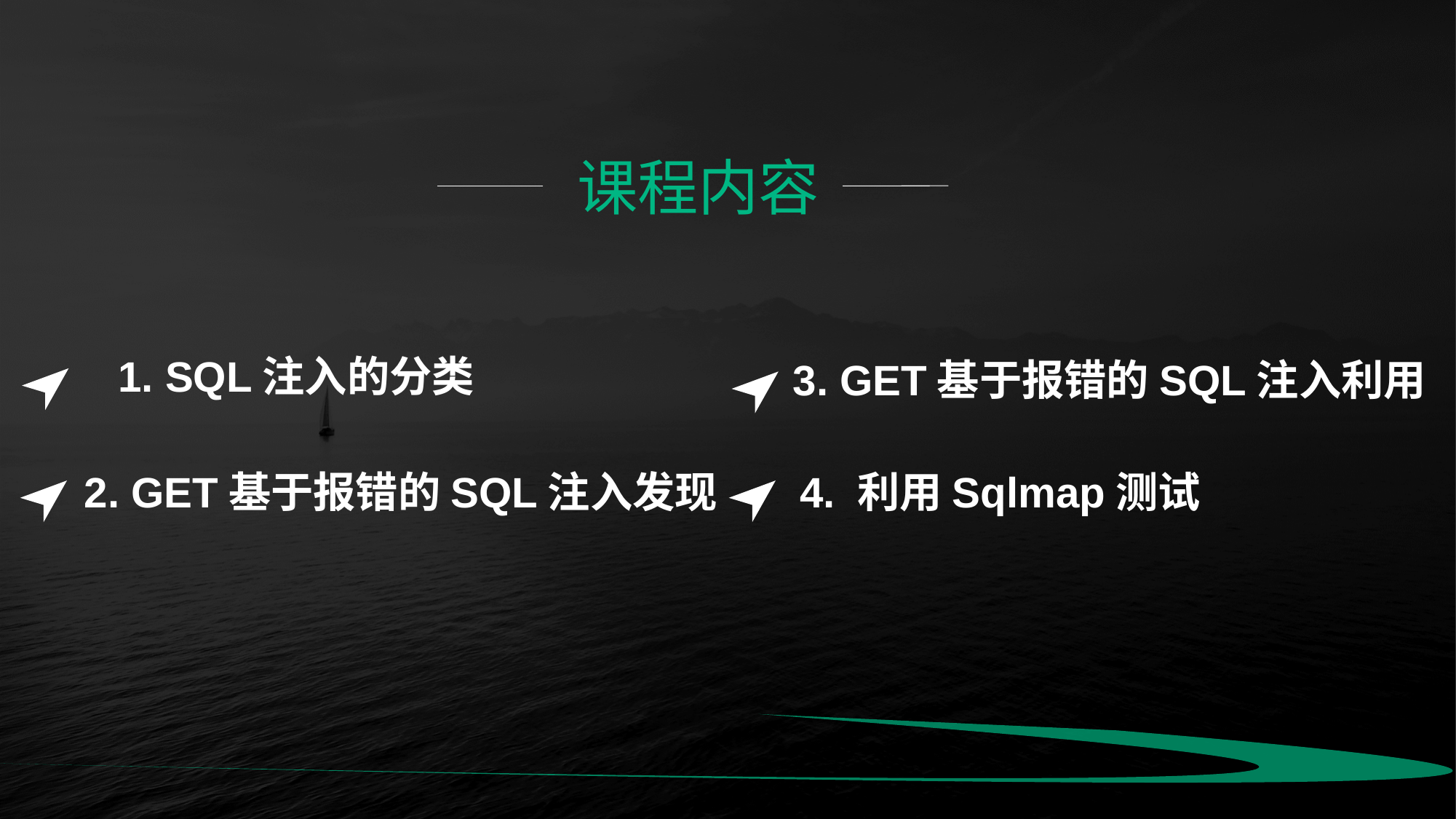

课程内容
1. SQL注入的分类

2. GET基于报错的SQL注入发现

3. GET基于报错的SQL注入利用

4. 利用Sqlmap测试